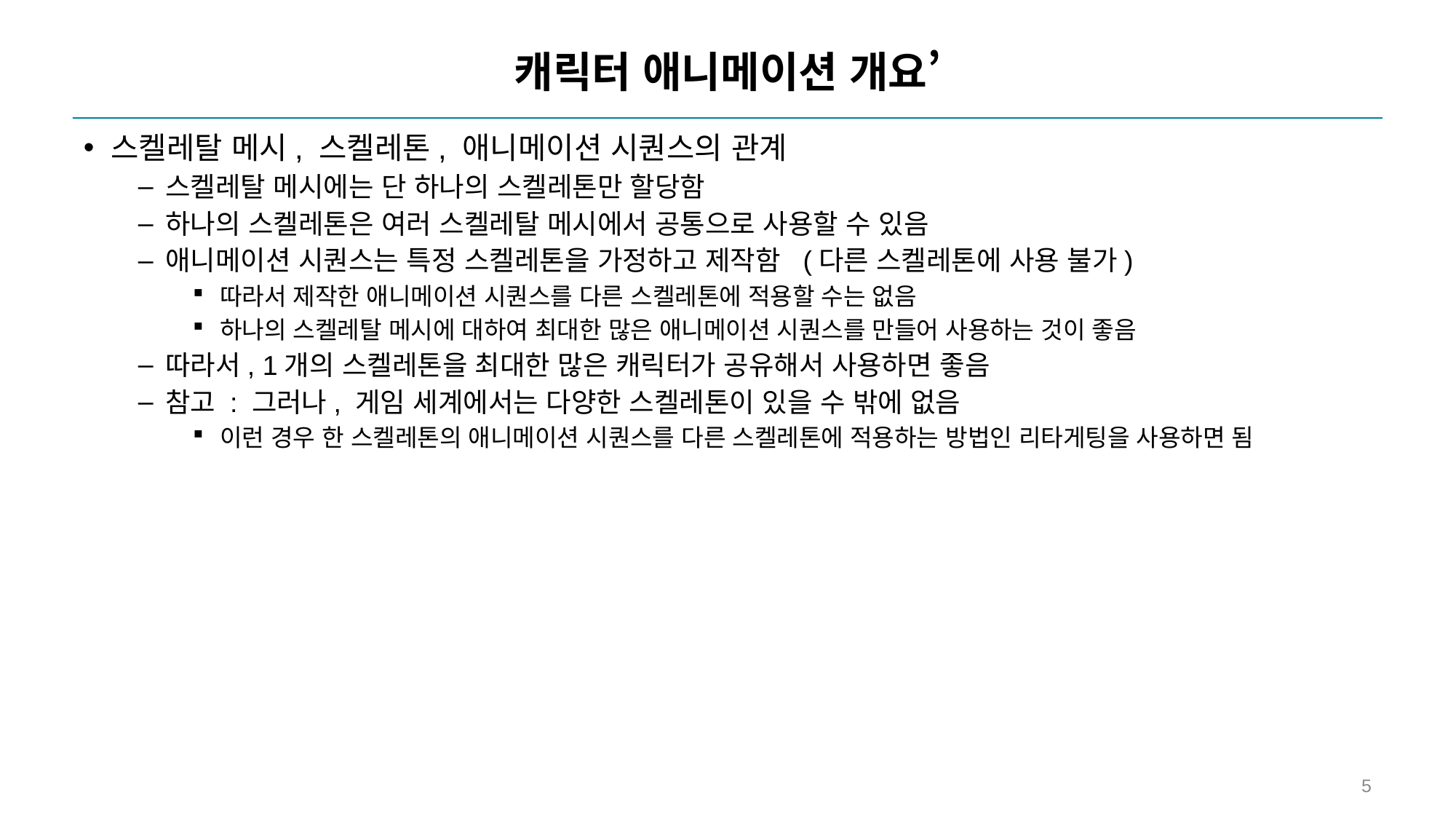

# 캐릭터 애니메이션 개요’
스켈레탈 메시, 스켈레톤, 애니메이션 시퀀스의 관계
스켈레탈 메시에는 단 하나의 스켈레톤만 할당함
하나의 스켈레톤은 여러 스켈레탈 메시에서 공통으로 사용할 수 있음
애니메이션 시퀀스는 특정 스켈레톤을 가정하고 제작함  (다른 스켈레톤에 사용 불가)
따라서 제작한 애니메이션 시퀀스를 다른 스켈레톤에 적용할 수는 없음
하나의 스켈레탈 메시에 대하여 최대한 많은 애니메이션 시퀀스를 만들어 사용하는 것이 좋음
따라서, 1개의 스켈레톤을 최대한 많은 캐릭터가 공유해서 사용하면 좋음
참고 : 그러나, 게임 세계에서는 다양한 스켈레톤이 있을 수 밖에 없음
이런 경우 한 스켈레톤의 애니메이션 시퀀스를 다른 스켈레톤에 적용하는 방법인 리타게팅을 사용하면 됨

5